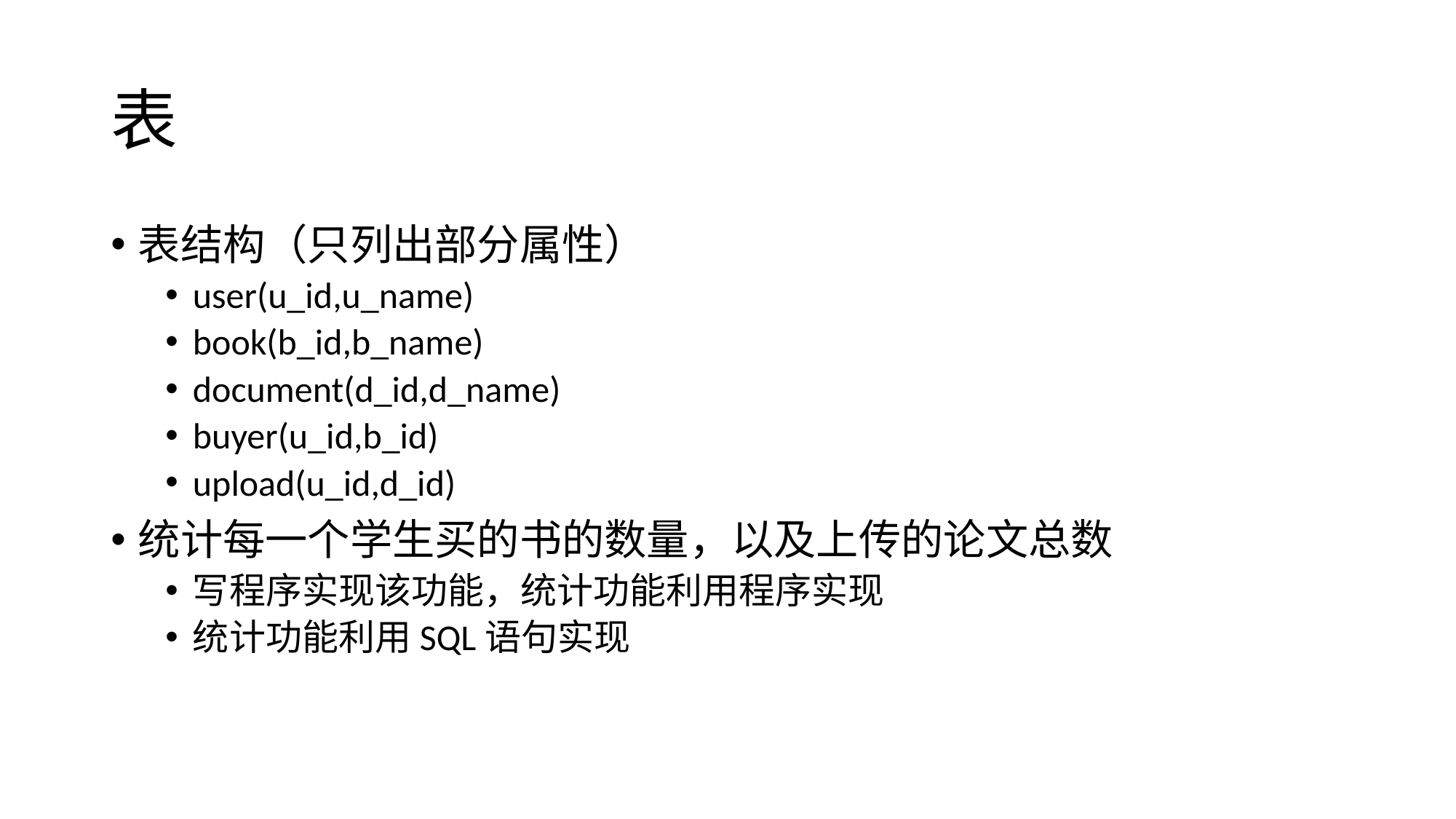

# 表
表结构（只列出部分属性）
user(u_id,u_name)
book(b_id,b_name)
document(d_id,d_name)
buyer(u_id,b_id)
upload(u_id,d_id)
统计每一个学生买的书的数量，以及上传的论文总数
写程序实现该功能，统计功能利用程序实现
统计功能利用SQL语句实现